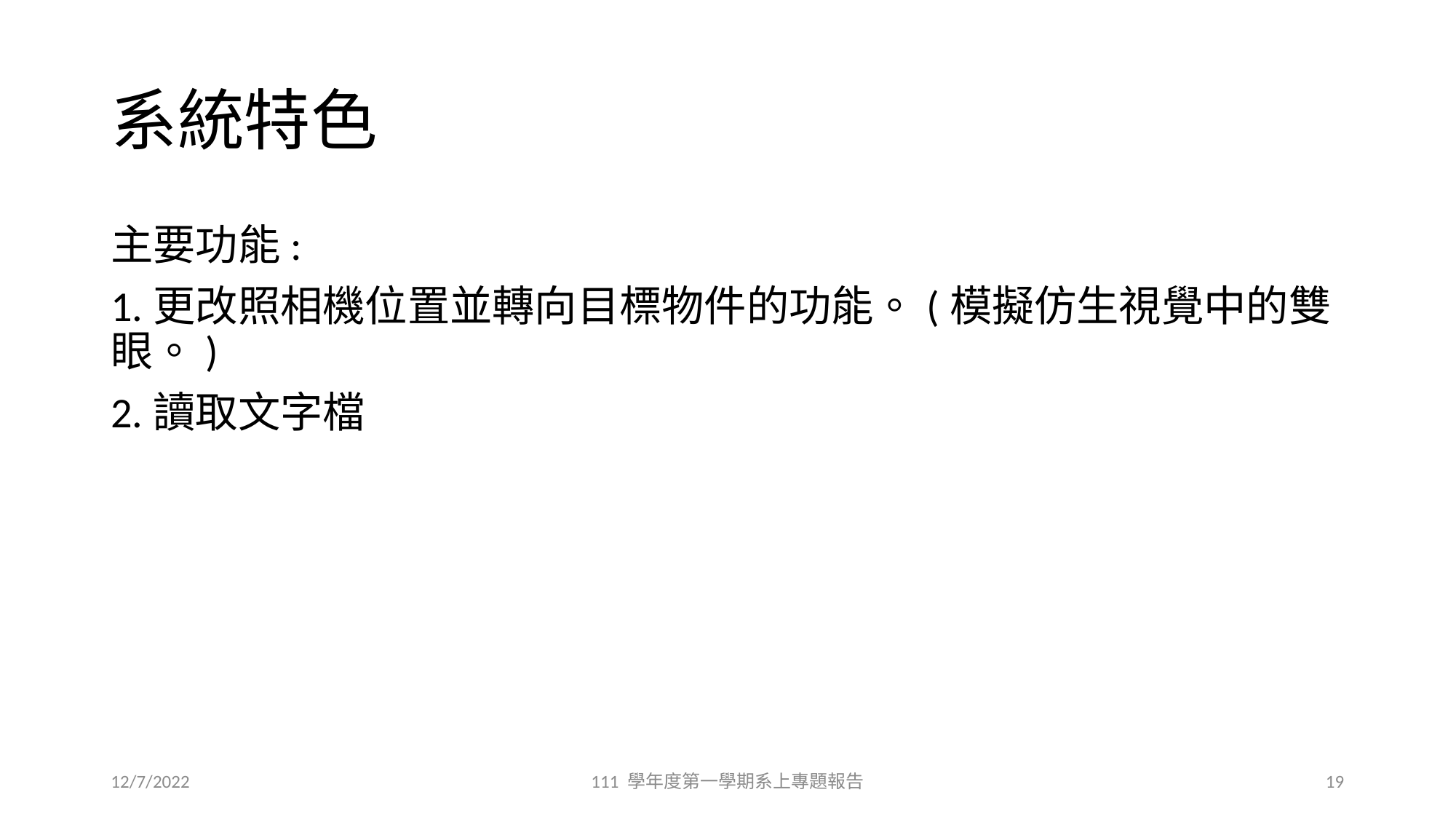

# 系統特色
主要功能:
1.更改照相機位置並轉向目標物件的功能。(模擬仿生視覺中的雙眼。)
2.讀取文字檔

12/7/2022
111 學年度第一學期系上專題報告
19